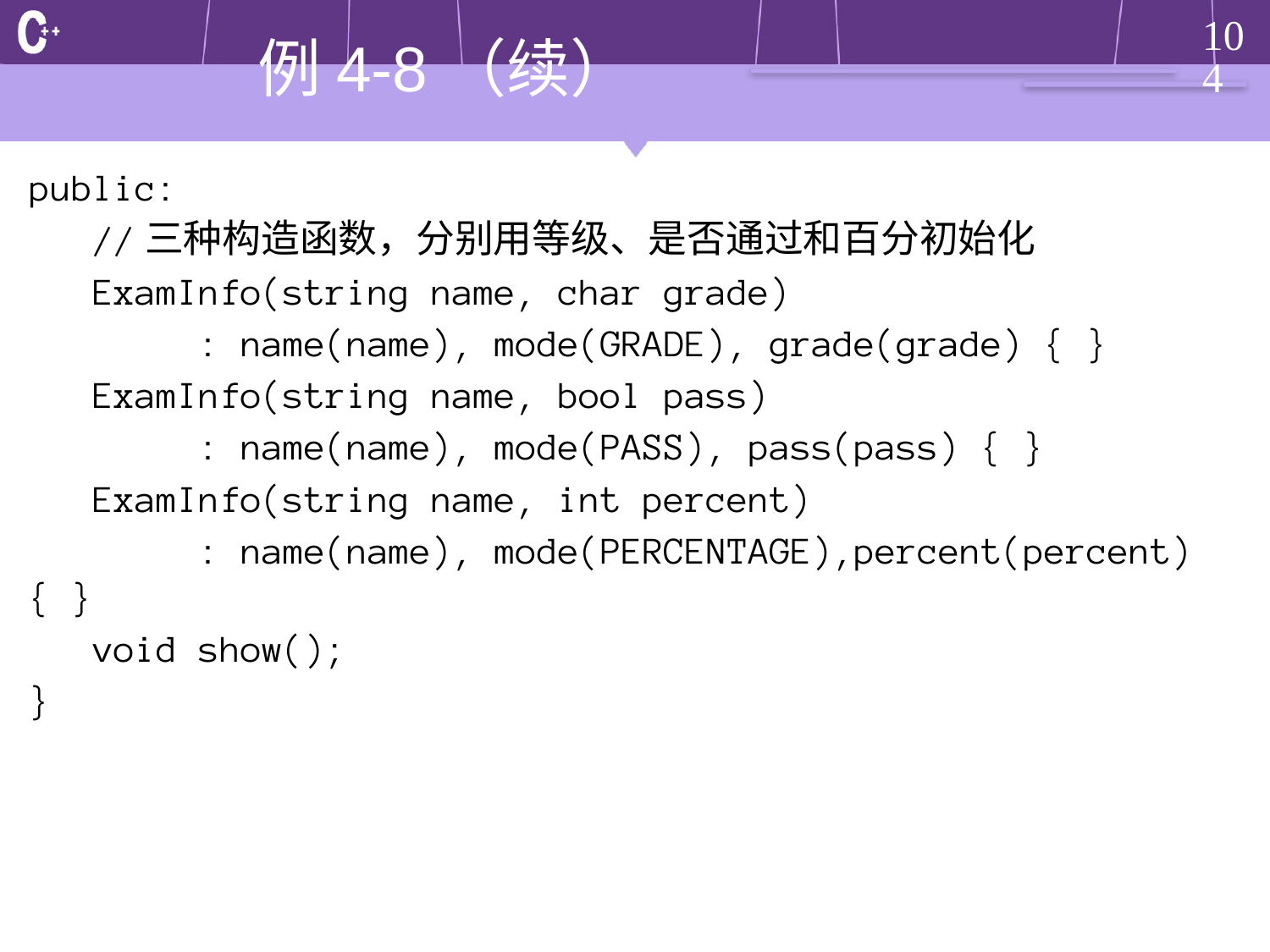

# 例4-8（续）
public:
   //三种构造函数，分别用等级、是否通过和百分初始化
   ExamInfo(string name, char grade)
	  : name(name), mode(GRADE), grade(grade) { }
   ExamInfo(string name, bool pass)
	  : name(name), mode(PASS), pass(pass) { }
   ExamInfo(string name, int percent)
	  : name(name), mode(PERCENTAGE),percent(percent) { }
   void show();
}